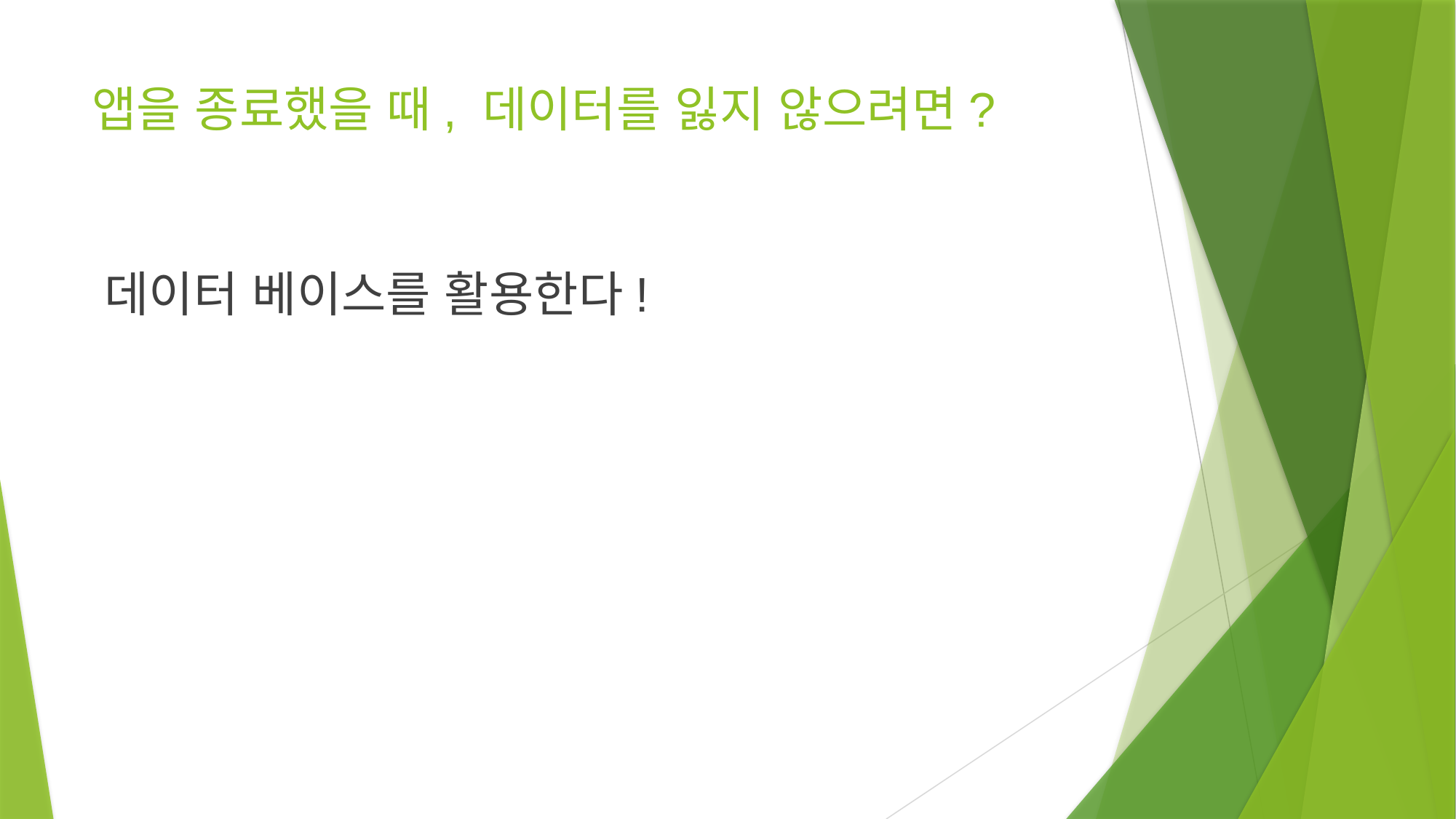

# 앱을 종료했을 때, 데이터를 잃지 않으려면?
 데이터 베이스를 활용한다!